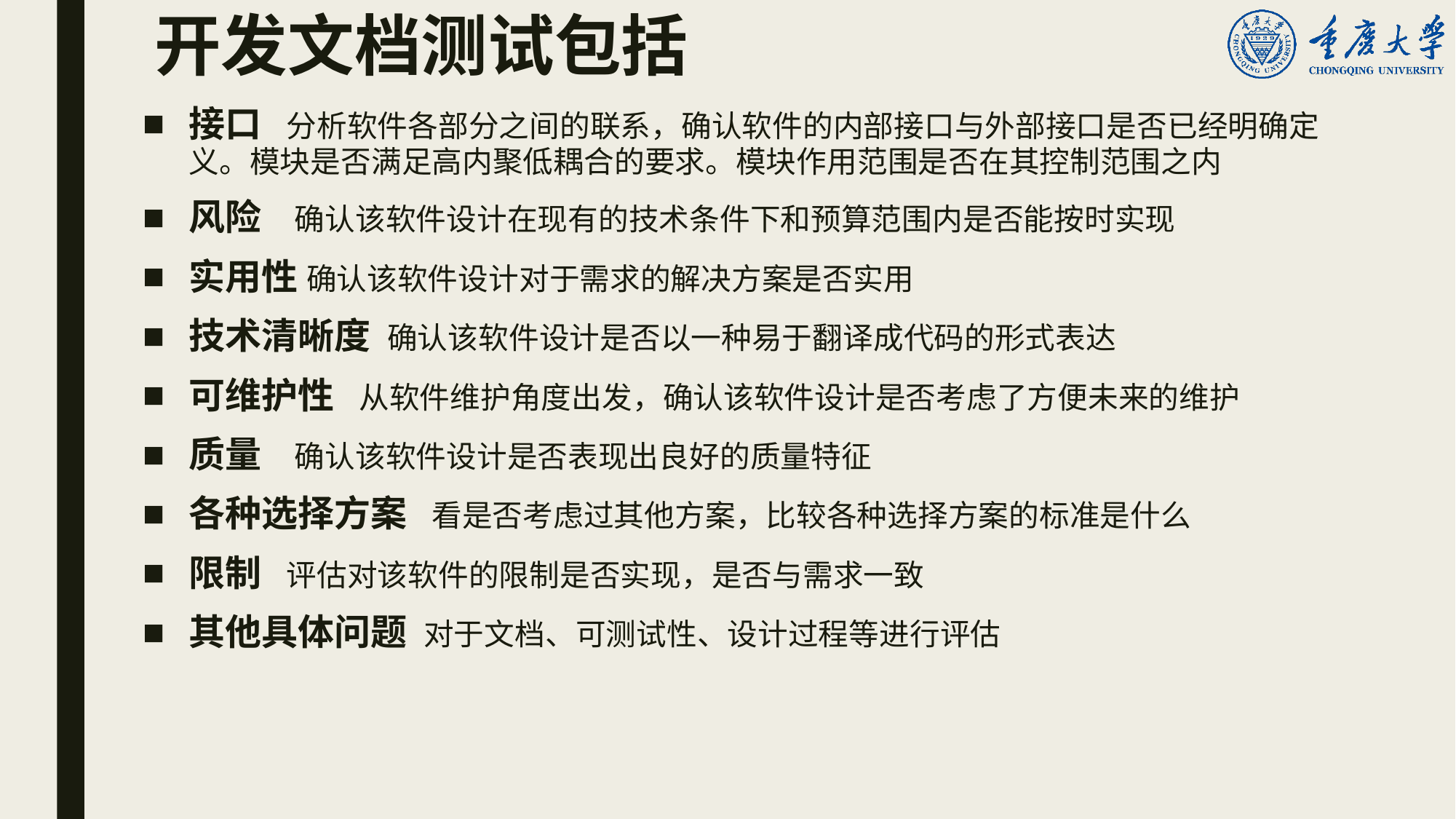

# 开发文档测试包括
接口   分析软件各部分之间的联系，确认软件的内部接口与外部接口是否已经明确定义。模块是否满足高内聚低耦合的要求。模块作用范围是否在其控制范围之内
风险    确认该软件设计在现有的技术条件下和预算范围内是否能按时实现
实用性 确认该软件设计对于需求的解决方案是否实用
技术清晰度  确认该软件设计是否以一种易于翻译成代码的形式表达
可维护性   从软件维护角度出发，确认该软件设计是否考虑了方便未来的维护
质量    确认该软件设计是否表现出良好的质量特征
各种选择方案   看是否考虑过其他方案，比较各种选择方案的标准是什么
限制   评估对该软件的限制是否实现，是否与需求一致
其他具体问题  对于文档、可测试性、设计过程等进行评估